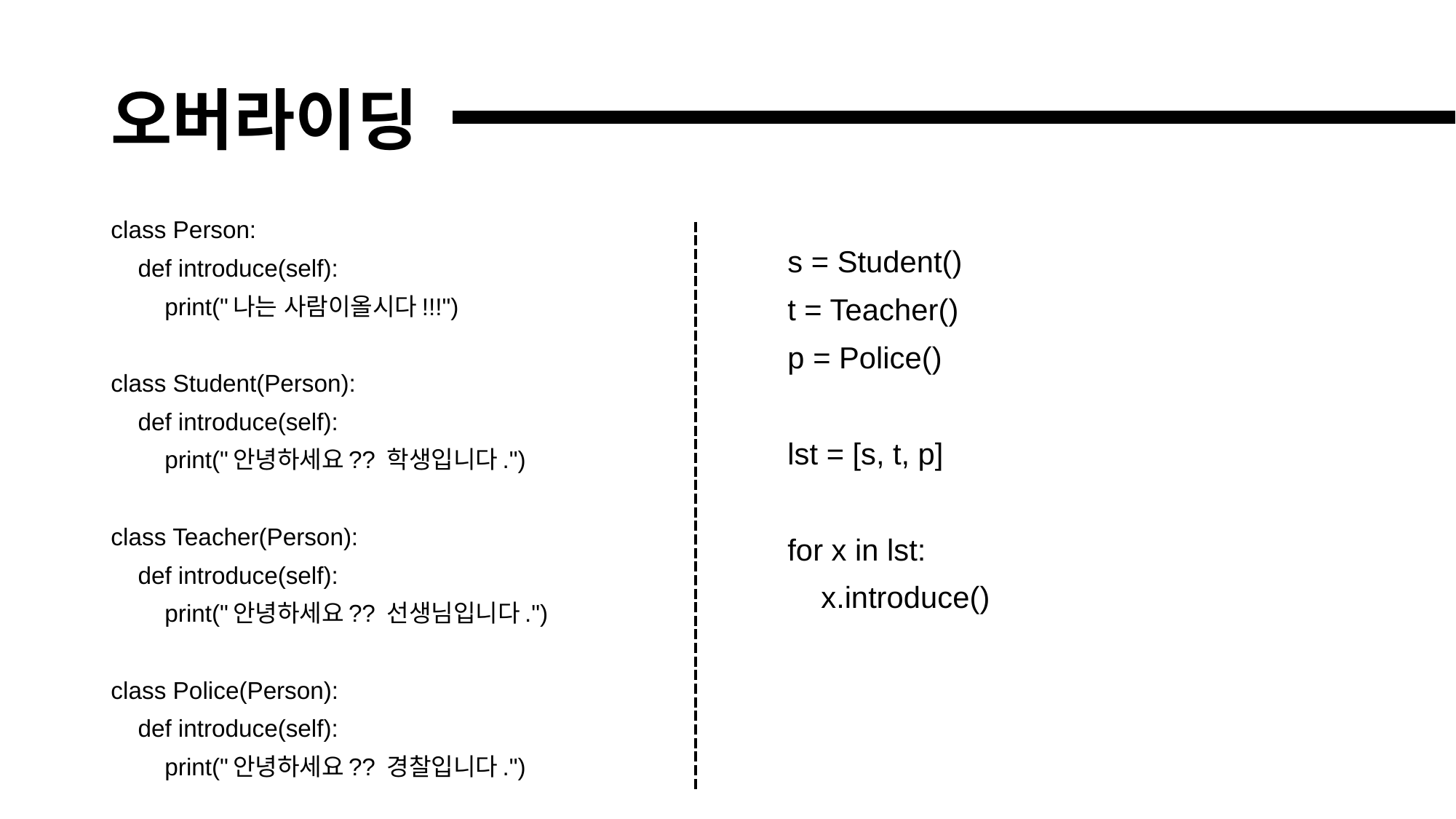

# 오버라이딩

class Person:
    def introduce(self):
        print("나는 사람이올시다!!!")

class Student(Person):
    def introduce(self):
        print("안녕하세요?? 학생입니다.")

class Teacher(Person):
    def introduce(self):
        print("안녕하세요?? 선생님입니다.")

class Police(Person):
    def introduce(self):
        print("안녕하세요?? 경찰입니다.")
s = Student()
t = Teacher()
p = Police()

lst = [s, t, p]

for x in lst:
    x.introduce()